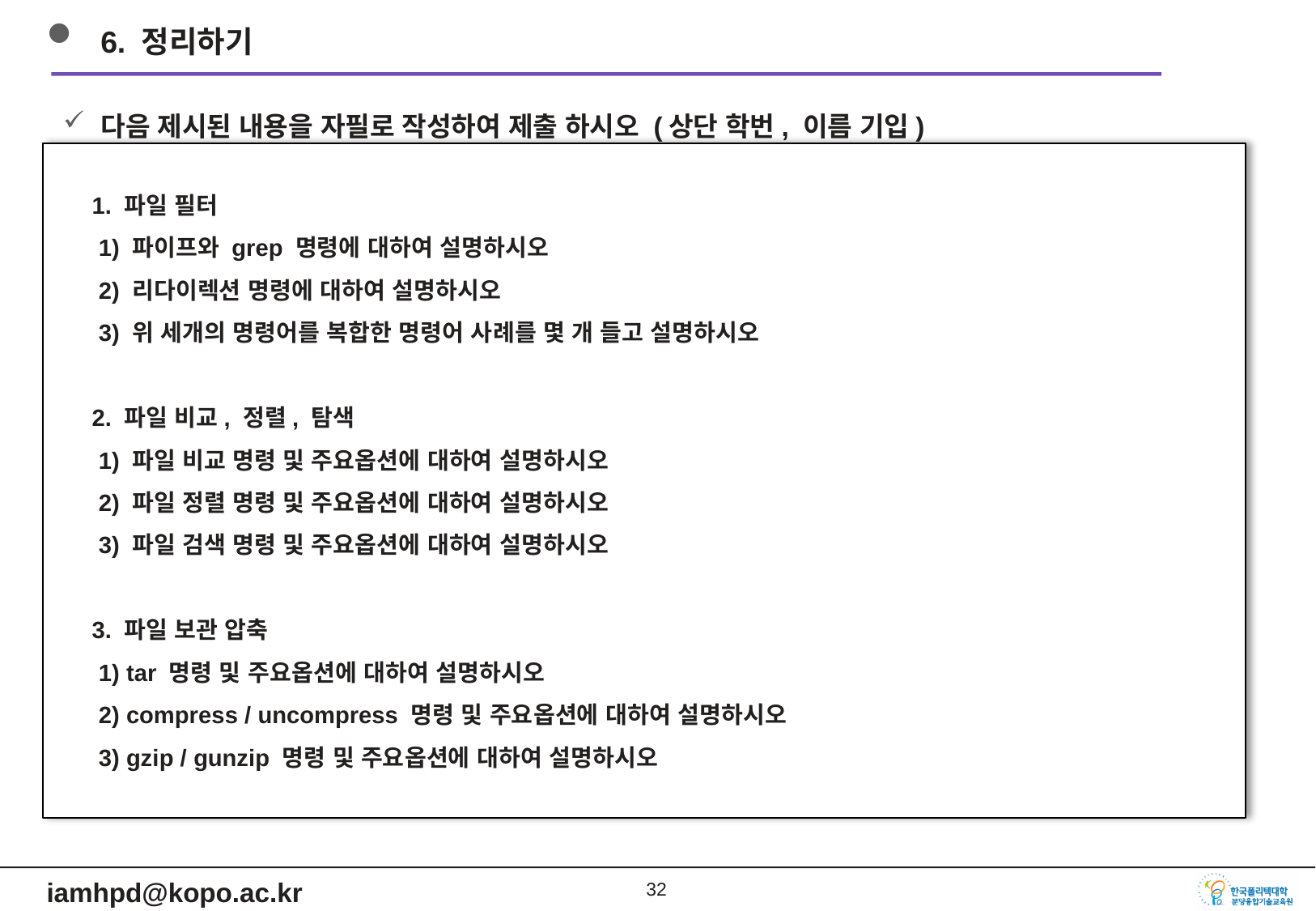

6. 정리하기
다음 제시된 내용을 자필로 작성하여 제출 하시오 (상단 학번, 이름 기입)

1. 파일 필터
 1) 파이프와 grep 명령에 대하여 설명하시오
 2) 리다이렉션 명령에 대하여 설명하시오
 3) 위 세개의 명령어를 복합한 명령어 사례를 몇 개 들고 설명하시오

2. 파일 비교, 정렬, 탐색
 1) 파일 비교 명령 및 주요옵션에 대하여 설명하시오
 2) 파일 정렬 명령 및 주요옵션에 대하여 설명하시오
 3) 파일 검색 명령 및 주요옵션에 대하여 설명하시오

3. 파일 보관 압축
 1) tar 명령 및 주요옵션에 대하여 설명하시오
 2) compress / uncompress 명령 및 주요옵션에 대하여 설명하시오
 3) gzip / gunzip 명령 및 주요옵션에 대하여 설명하시오
32